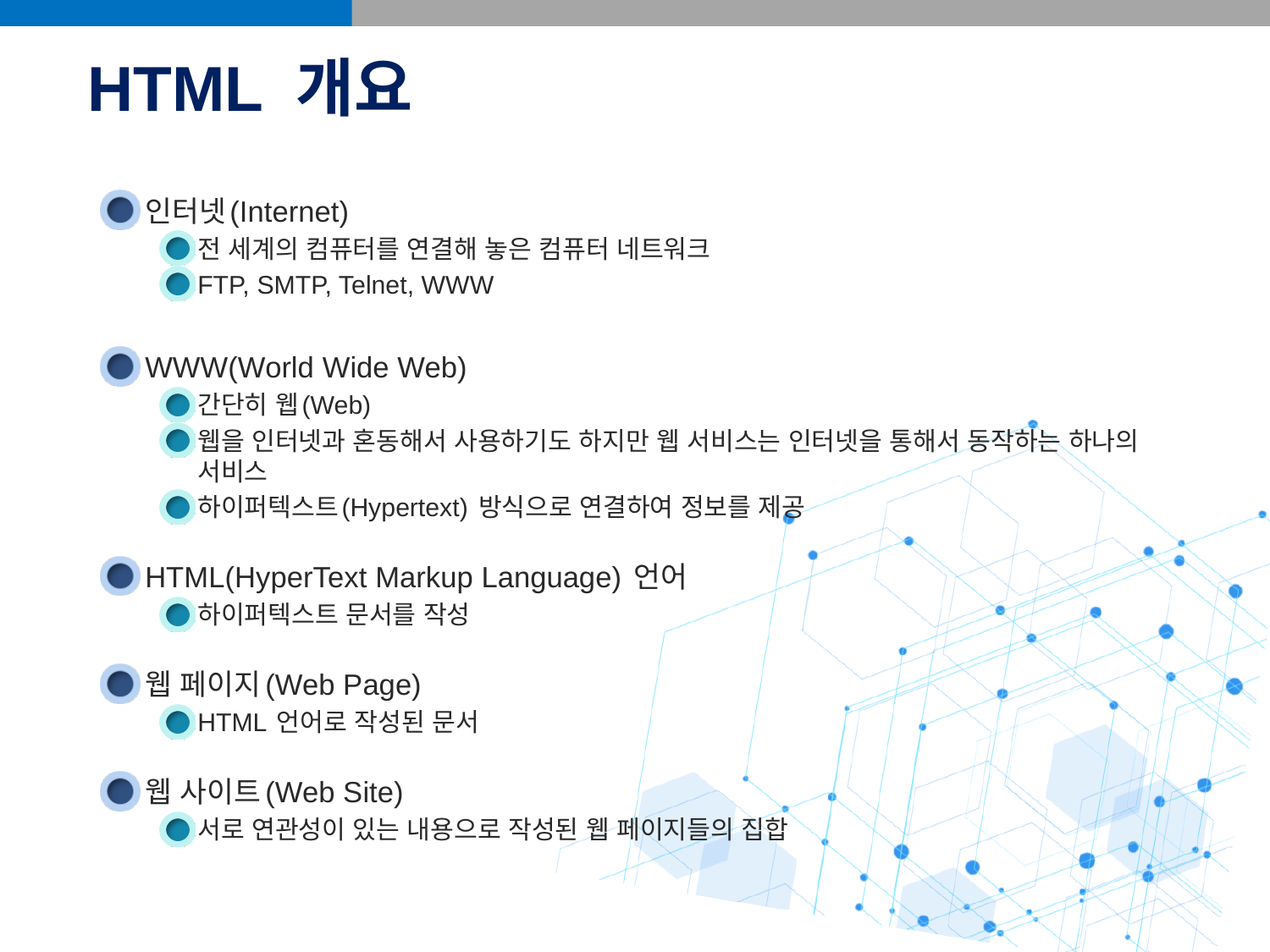

# HTML 개요
인터넷(Internet)
전 세계의 컴퓨터를 연결해 놓은 컴퓨터 네트워크
FTP, SMTP, Telnet, WWW

WWW(World Wide Web)
간단히 웹(Web)
웹을 인터넷과 혼동해서 사용하기도 하지만 웹 서비스는 인터넷을 통해서 동작하는 하나의 서비스
하이퍼텍스트(Hypertext) 방식으로 연결하여 정보를 제공
HTML(HyperText Markup Language) 언어
하이퍼텍스트 문서를 작성
웹 페이지(Web Page)
HTML 언어로 작성된 문서
웹 사이트(Web Site)
서로 연관성이 있는 내용으로 작성된 웹 페이지들의 집합